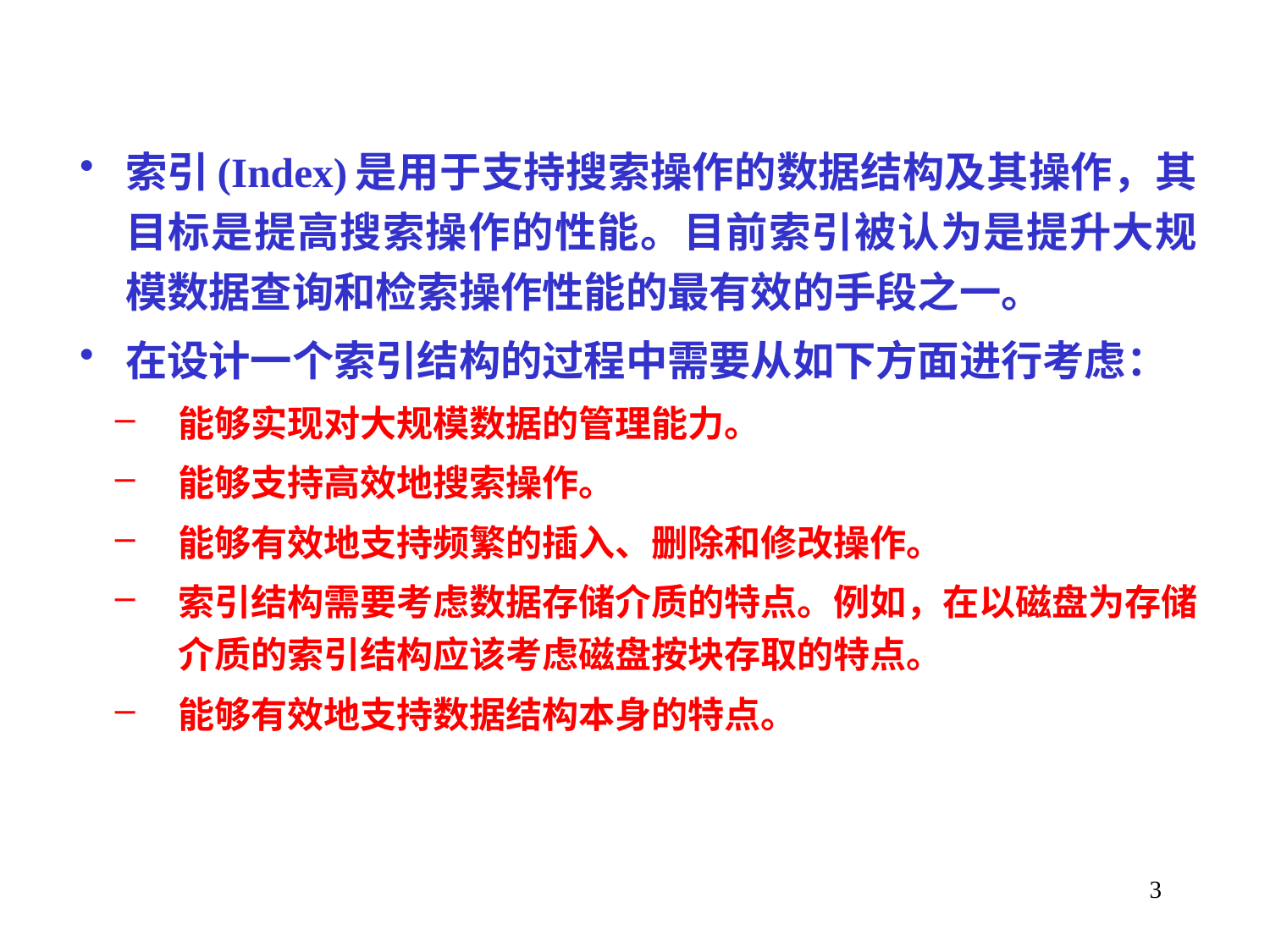

索引(Index)是用于支持搜索操作的数据结构及其操作，其目标是提高搜索操作的性能。目前索引被认为是提升大规模数据查询和检索操作性能的最有效的手段之一。
在设计一个索引结构的过程中需要从如下方面进行考虑：
能够实现对大规模数据的管理能力。
能够支持高效地搜索操作。
能够有效地支持频繁的插入、删除和修改操作。
索引结构需要考虑数据存储介质的特点。例如，在以磁盘为存储介质的索引结构应该考虑磁盘按块存取的特点。
能够有效地支持数据结构本身的特点。

3